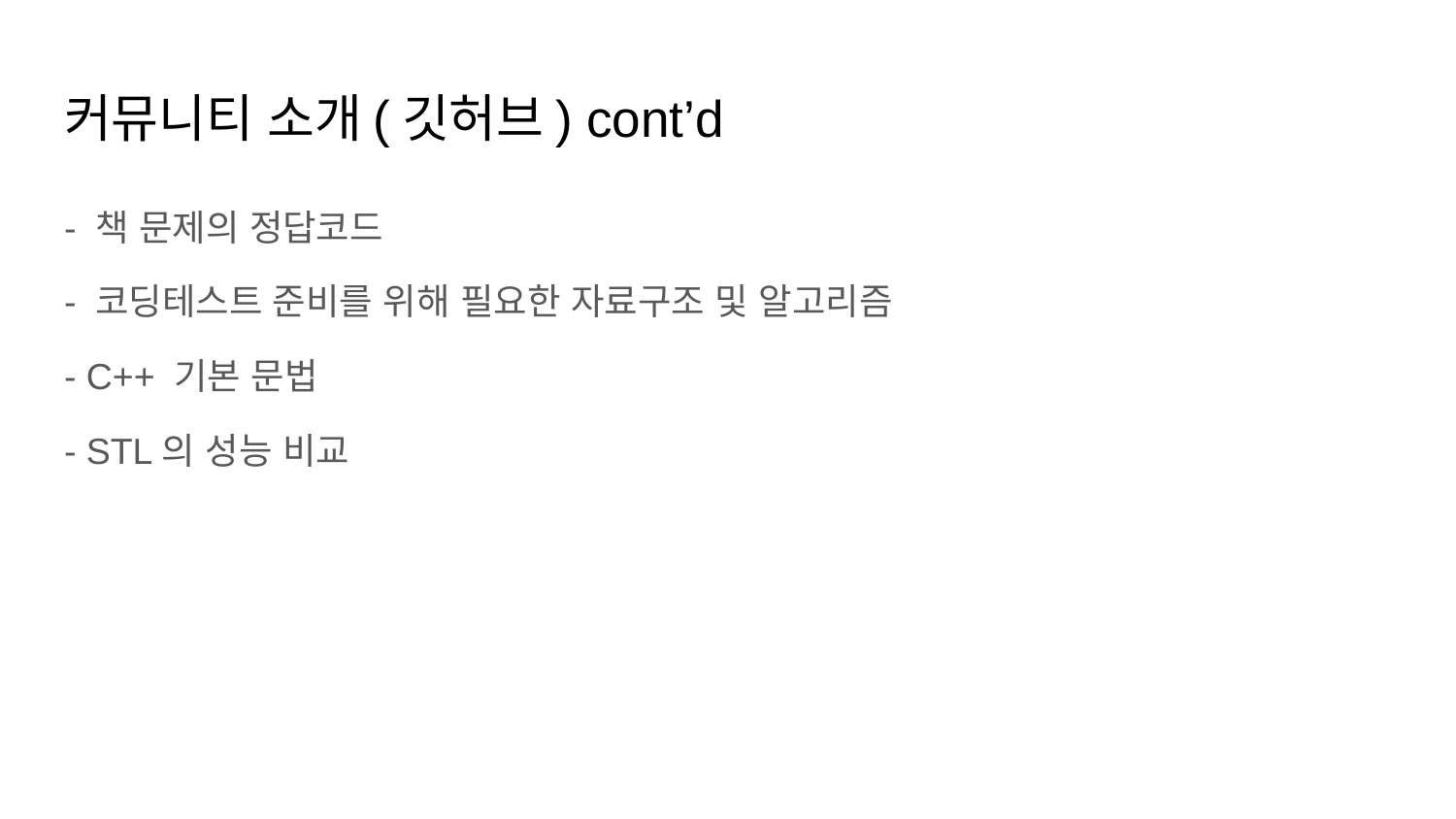

# 커뮤니티 소개(깃허브) cont’d
- 책 문제의 정답코드
- 코딩테스트 준비를 위해 필요한 자료구조 및 알고리즘
- C++ 기본 문법
- STL의 성능 비교